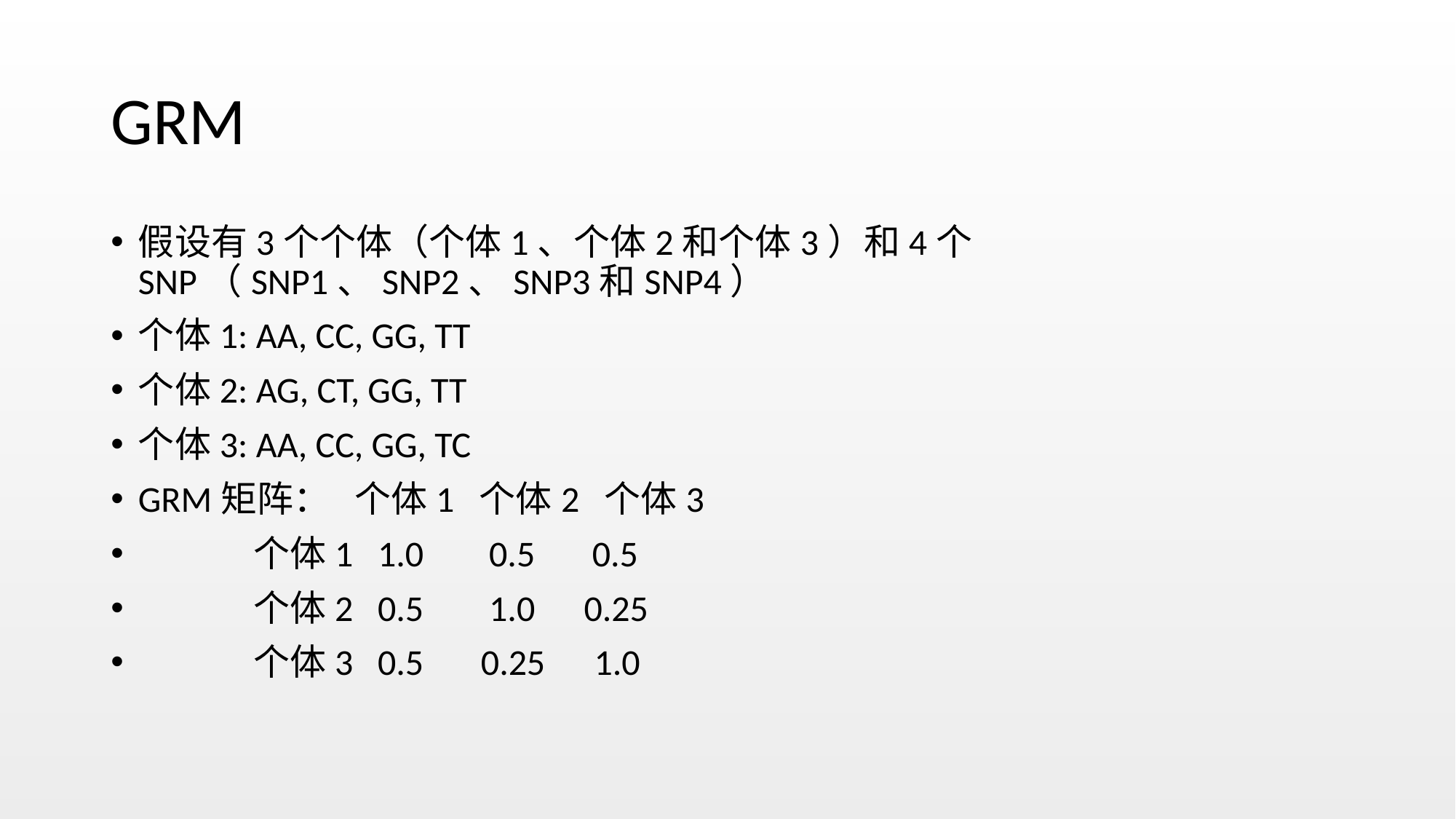

# GRM
假设有3个个体（个体1、个体2和个体3）和4个SNP（SNP1、SNP2、SNP3和SNP4）
个体1: AA, CC, GG, TT
个体2: AG, CT, GG, TT
个体3: AA, CC, GG, TC
GRM矩阵：   个体1  个体2  个体3
             个体1   1.0        0.5       0.5
             个体2   0.5        1.0      0.25
             个体3   0.5       0.25      1.0